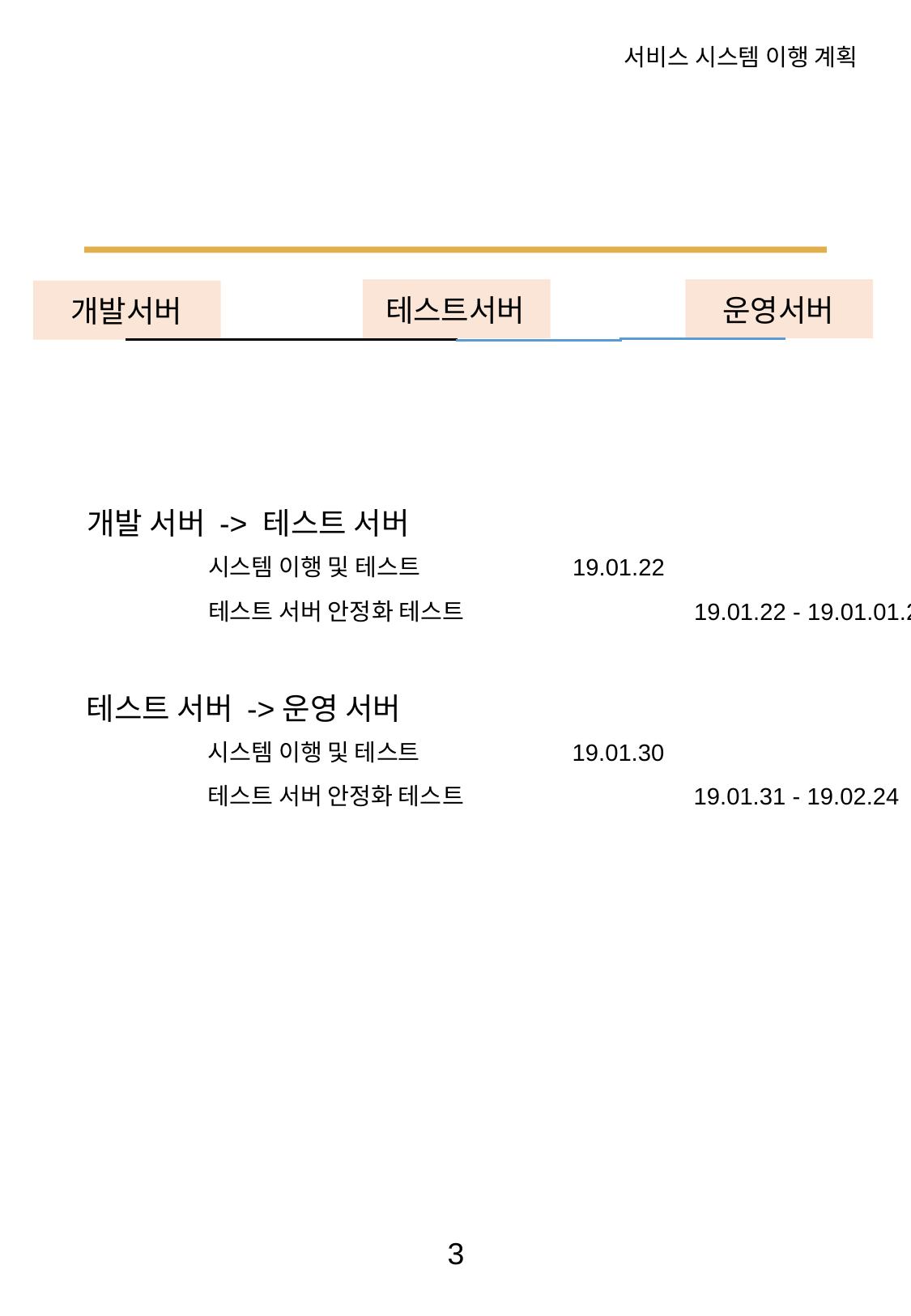

서비스 시스템 이행 계획

테스트서버
운영서버
개발서버
개발 서버 -> 테스트 서버
	시스템 이행 및 테스트		19.01.22
	테스트 서버 안정화 테스트		19.01.22 - 19.01.01.29
테스트 서버 ->운영 서버
	시스템 이행 및 테스트		19.01.30
	테스트 서버 안정화 테스트		19.01.31 - 19.02.24
3